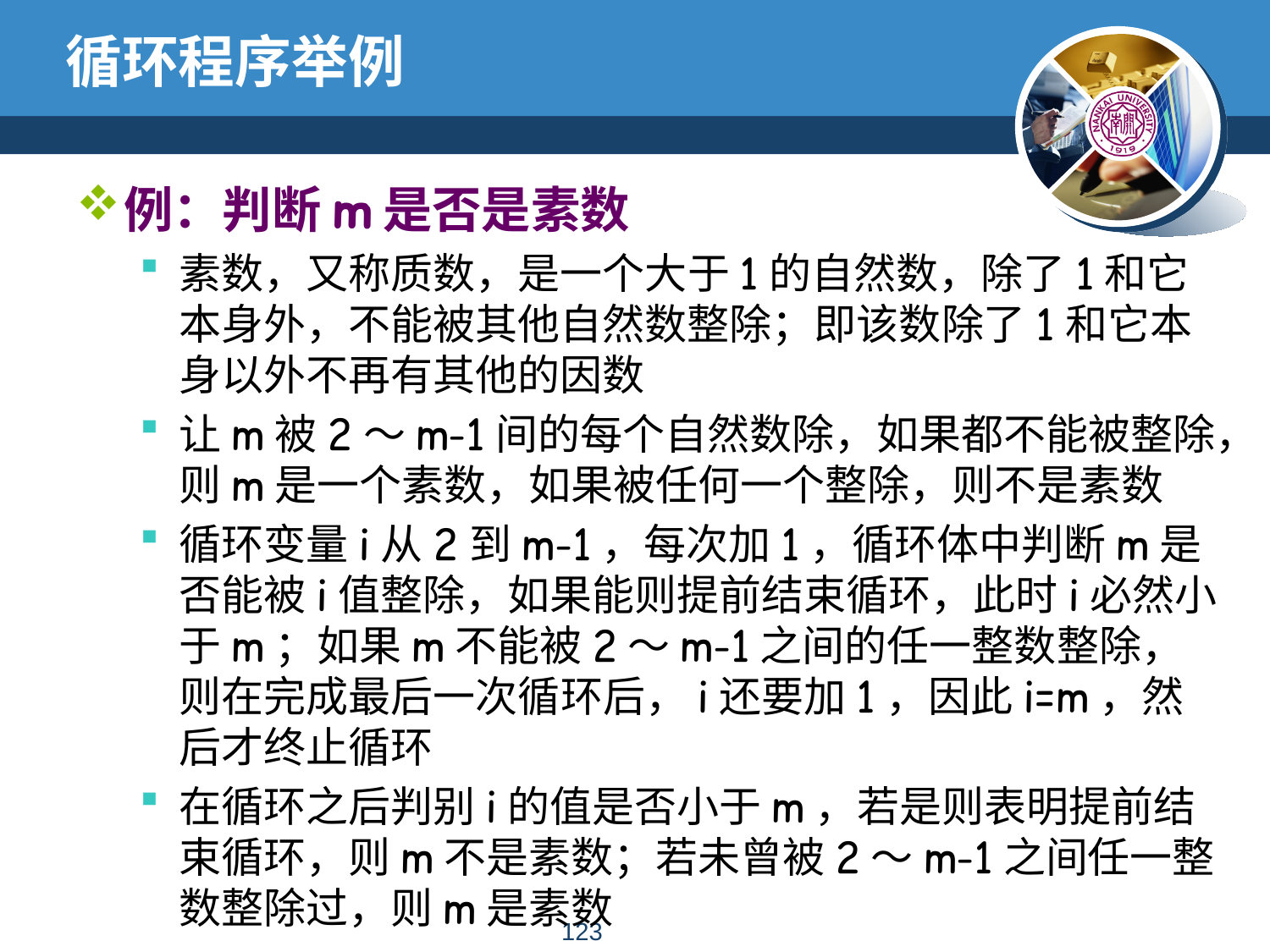

# 循环程序举例
例：判断m是否是素数
素数，又称质数，是一个大于1的自然数，除了1和它本身外，不能被其他自然数整除；即该数除了1和它本身以外不再有其他的因数
让m被2～m-1间的每个自然数除，如果都不能被整除，则m是一个素数，如果被任何一个整除，则不是素数
循环变量i从2到m-1，每次加1，循环体中判断m是否能被i值整除，如果能则提前结束循环，此时i必然小于m；如果m不能被2～m-1之间的任一整数整除，则在完成最后一次循环后，i还要加1，因此i=m，然后才终止循环
在循环之后判别i的值是否小于m，若是则表明提前结束循环，则m不是素数；若未曾被2～m-1之间任一整数整除过，则m是素数

123